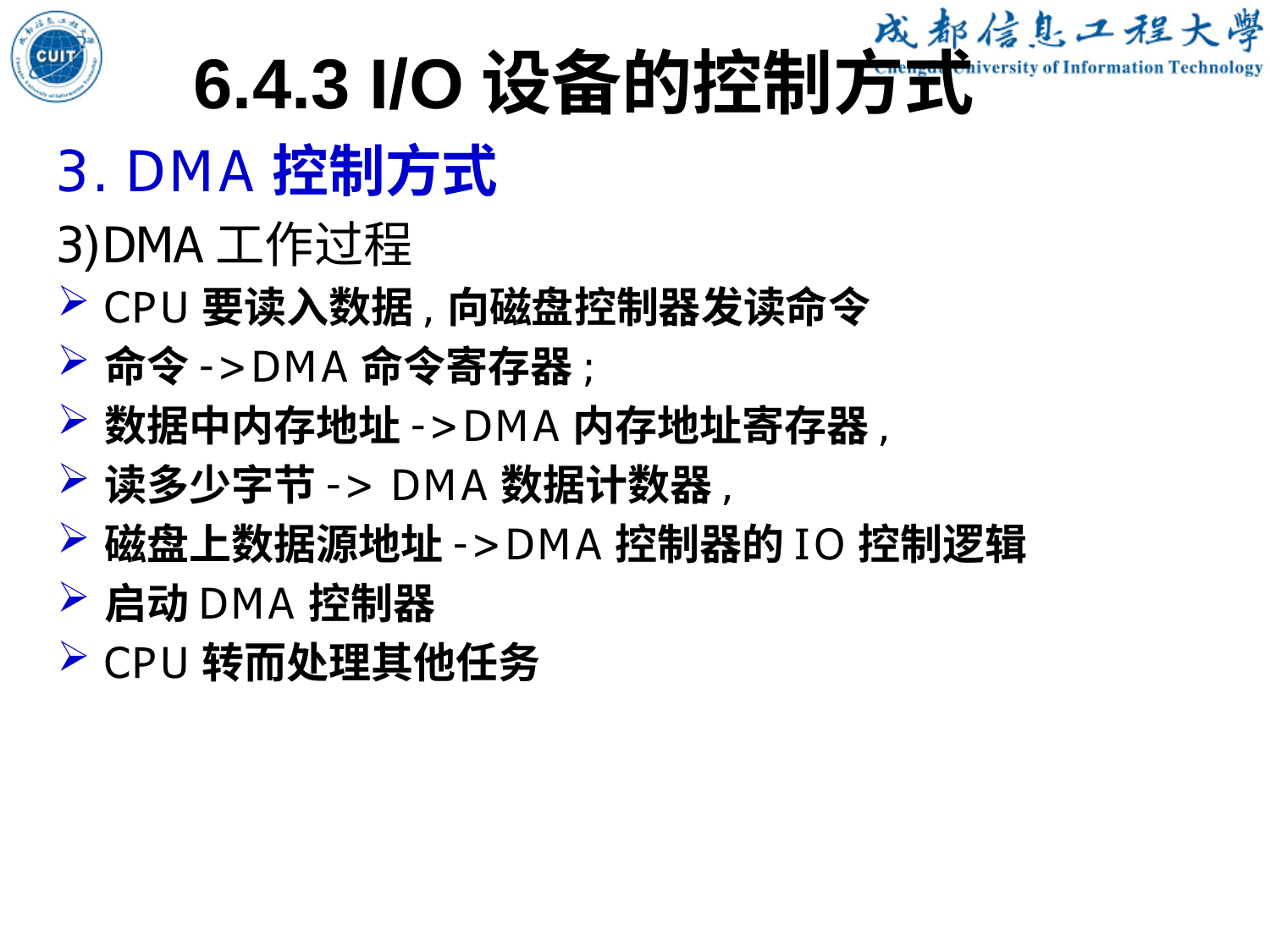

# 6.4.3 I/O设备的控制方式
3. DMA控制方式
3)DMA工作过程
CPU要读入数据,向磁盘控制器发读命令
命令->DMA命令寄存器;
数据中内存地址->DMA内存地址寄存器,
读多少字节-> DMA数据计数器,
磁盘上数据源地址->DMA控制器的IO控制逻辑
启动DMA控制器
CPU转而处理其他任务